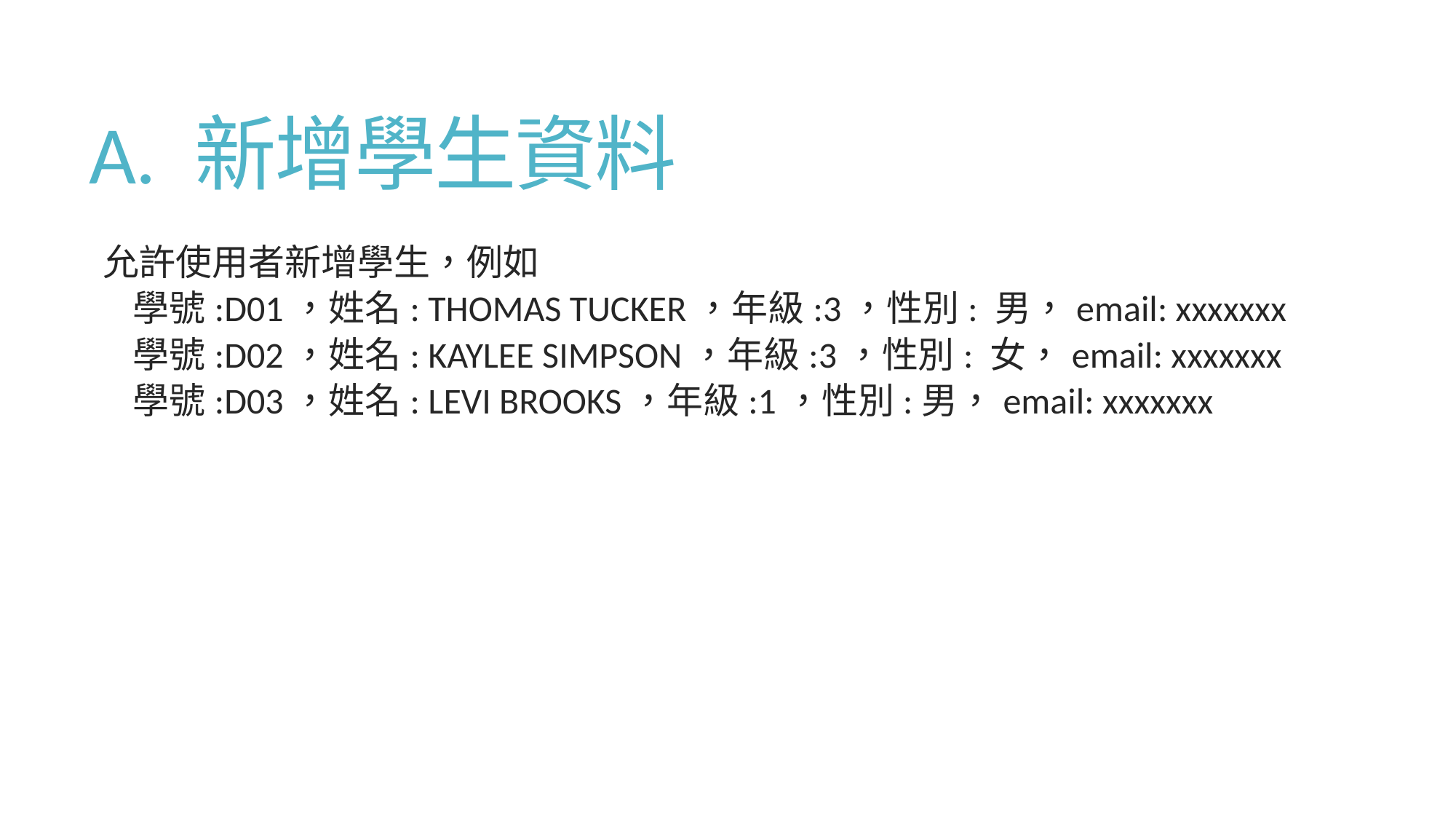

# A. 新增學生資料
允許使用者新增學生，例如
學號:D01，姓名: THOMAS TUCKER，年級:3，性別: 男，email: xxxxxxx
學號:D02，姓名: KAYLEE SIMPSON，年級:3，性別: 女，email: xxxxxxx
學號:D03，姓名: LEVI BROOKS，年級:1，性別:男，email: xxxxxxx